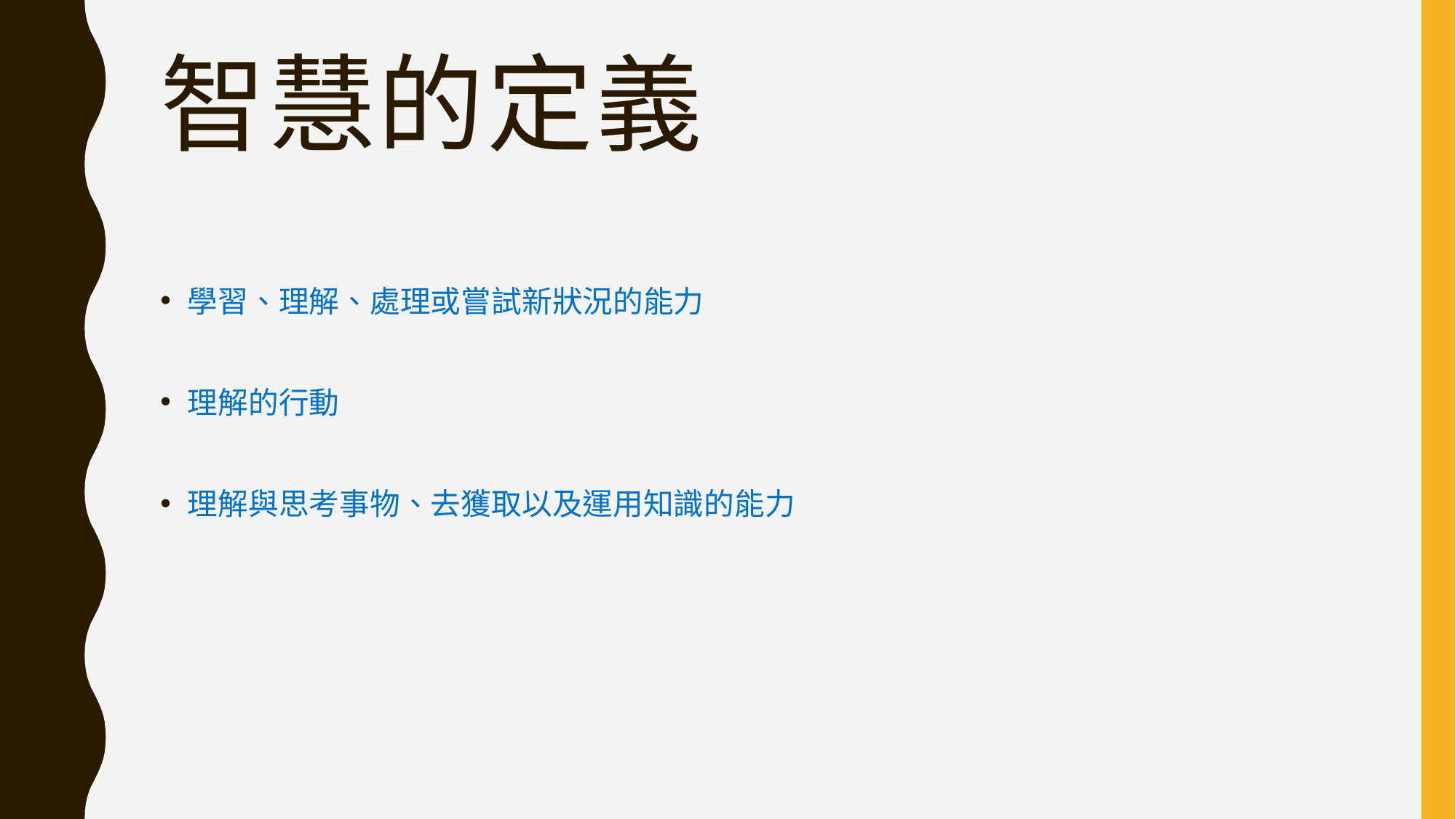

# 智慧的定義
學習、理解、處理或嘗試新狀況的能力

理解的行動

理解與思考事物、去獲取以及運用知識的能力